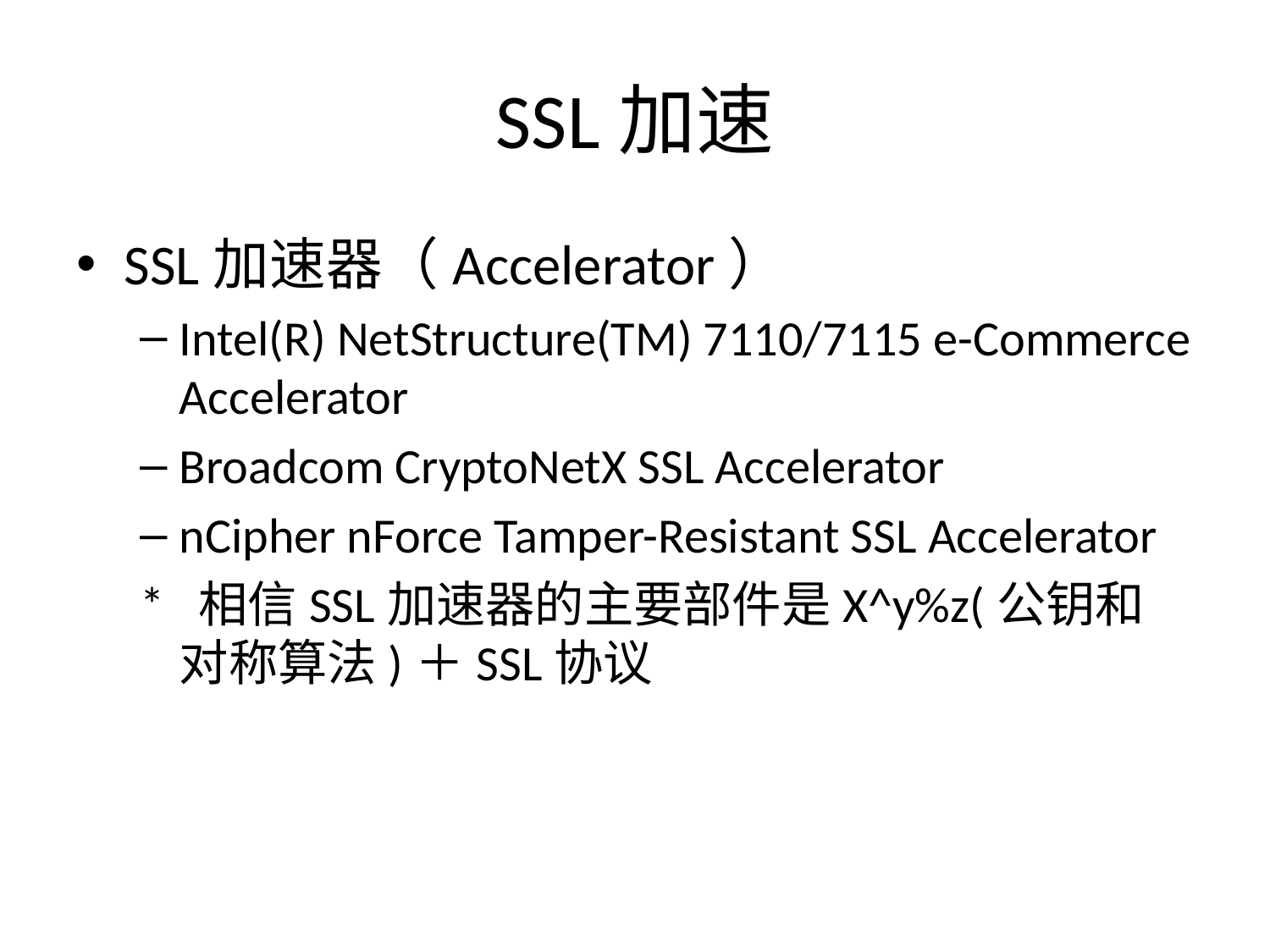

# SSL加速
SSL加速器（Accelerator）
Intel(R) NetStructure(TM) 7110/7115 e-Commerce Accelerator
Broadcom CryptoNetX SSL Accelerator
nCipher nForce Tamper-Resistant SSL Accelerator
*  相信SSL加速器的主要部件是X^y%z(公钥和对称算法)＋SSL协议